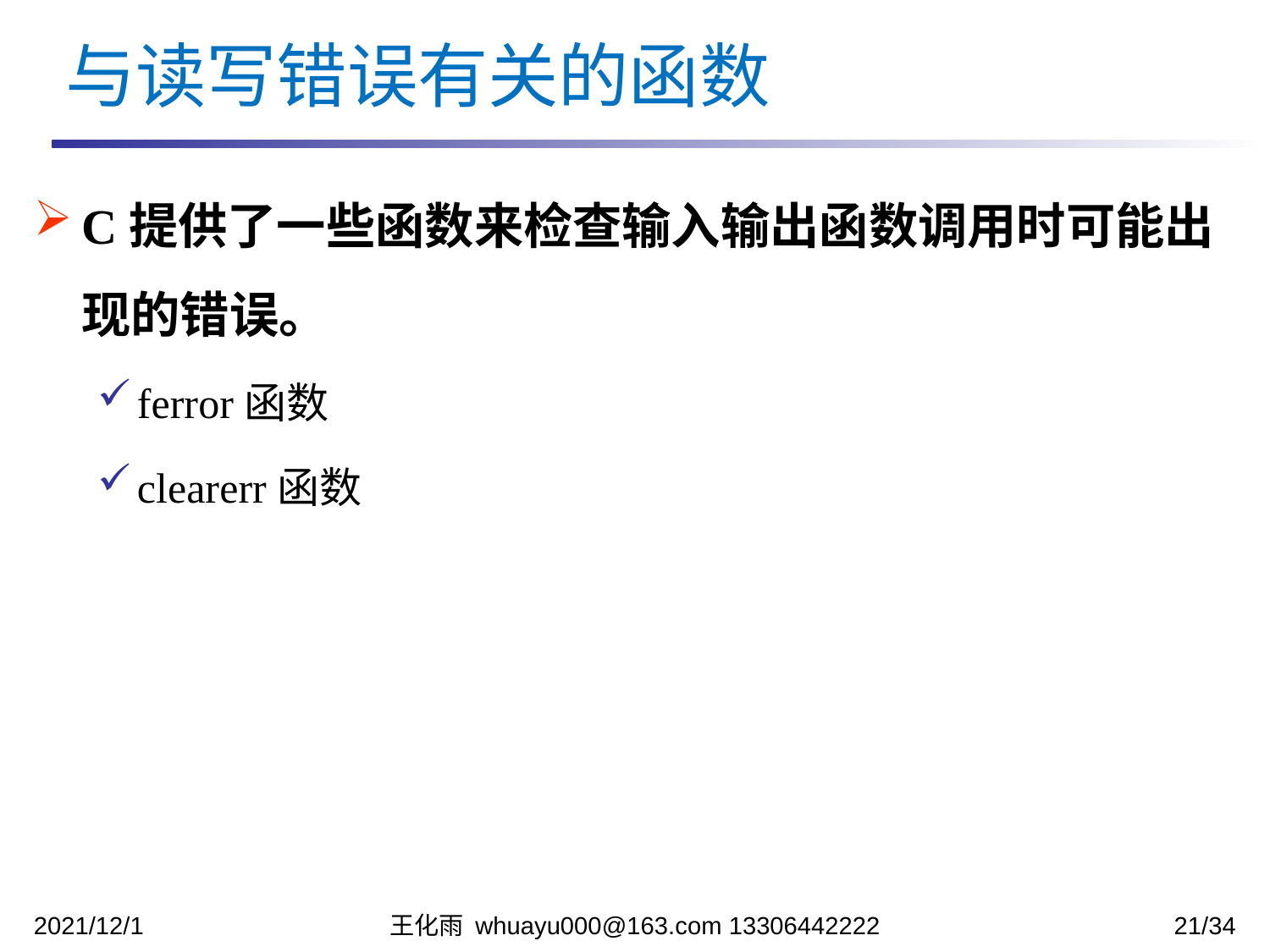

与读写错误有关的函数
C提供了一些函数来检查输入输出函数调用时可能出现的错误。
ferror函数
clearerr函数

2021/12/1
王化雨 whuayu000@163.com 13306442222
21/34